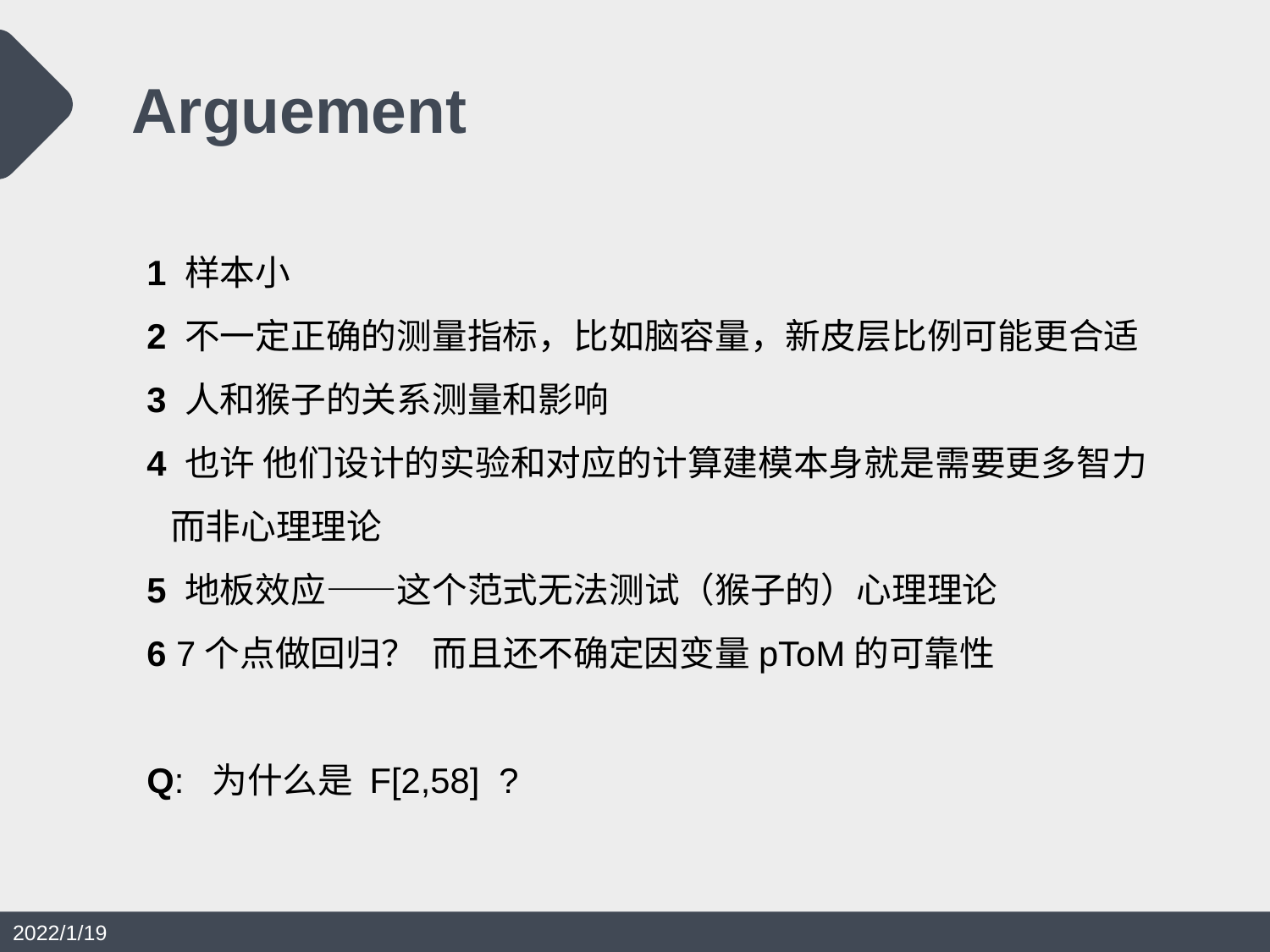

Arguement
1 样本小
2 不一定正确的测量指标，比如脑容量，新皮层比例可能更合适
3 人和猴子的关系测量和影响
4 也许 他们设计的实验和对应的计算建模本身就是需要更多智力       而非心理理论
5 地板效应——这个范式无法测试（猴子的）心理理论
6 7个点做回归？  而且还不确定因变量pToM的可靠性

Q:  为什么是 F[2,58]  ?

  - 1 -

10
2022/1/19
ToM across primate species